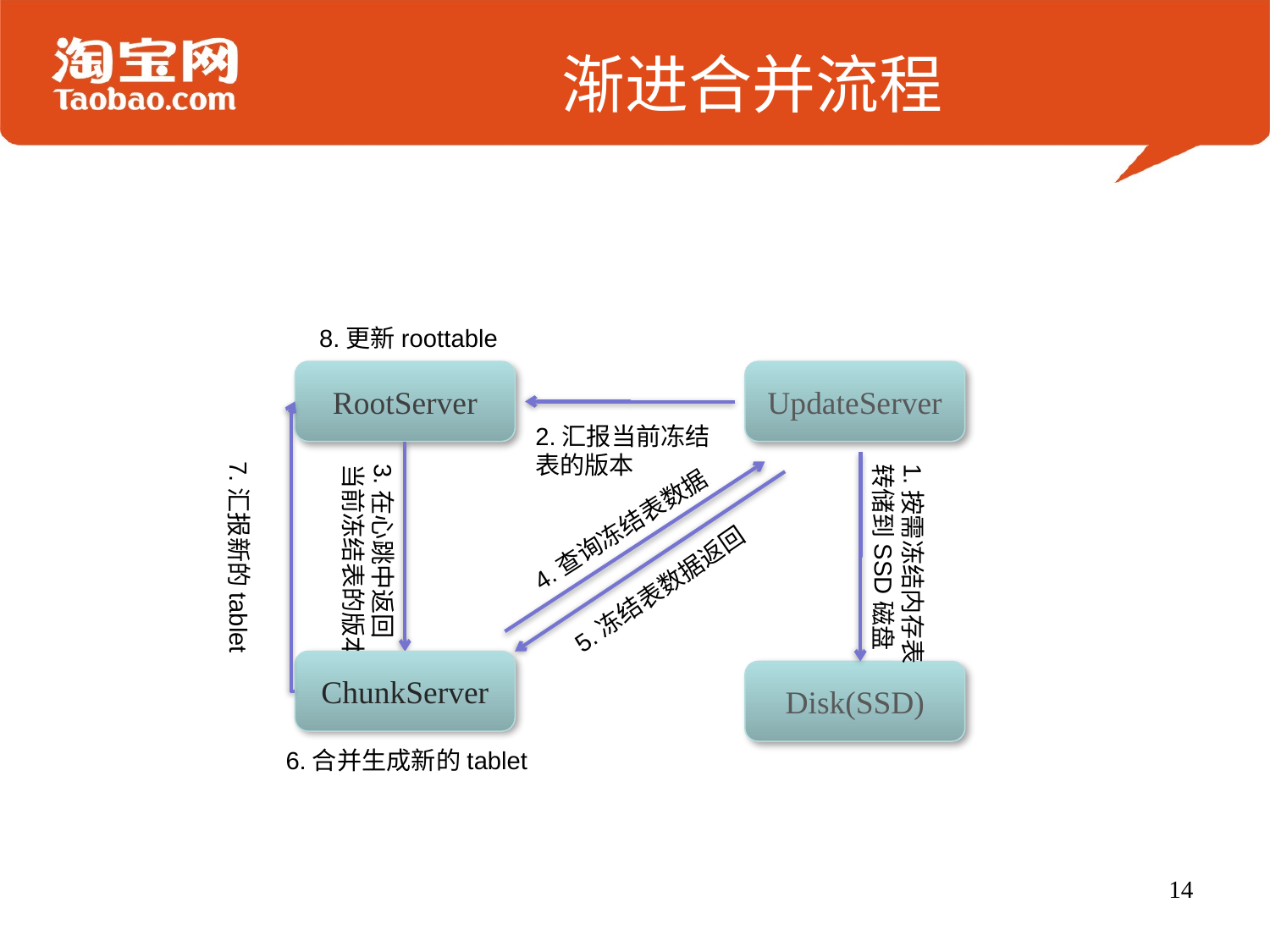

# 渐进合并流程
8.更新roottable
RootServer
UpdateServer
2.汇报当前冻结
表的版本
7.汇报新的tablet
3.在心跳中返回
当前冻结表的版本
1.按需冻结内存表
转储到SSD磁盘
4.查询冻结表数据
5.冻结表数据返回
ChunkServer
Disk(SSD)
6.合并生成新的tablet
14